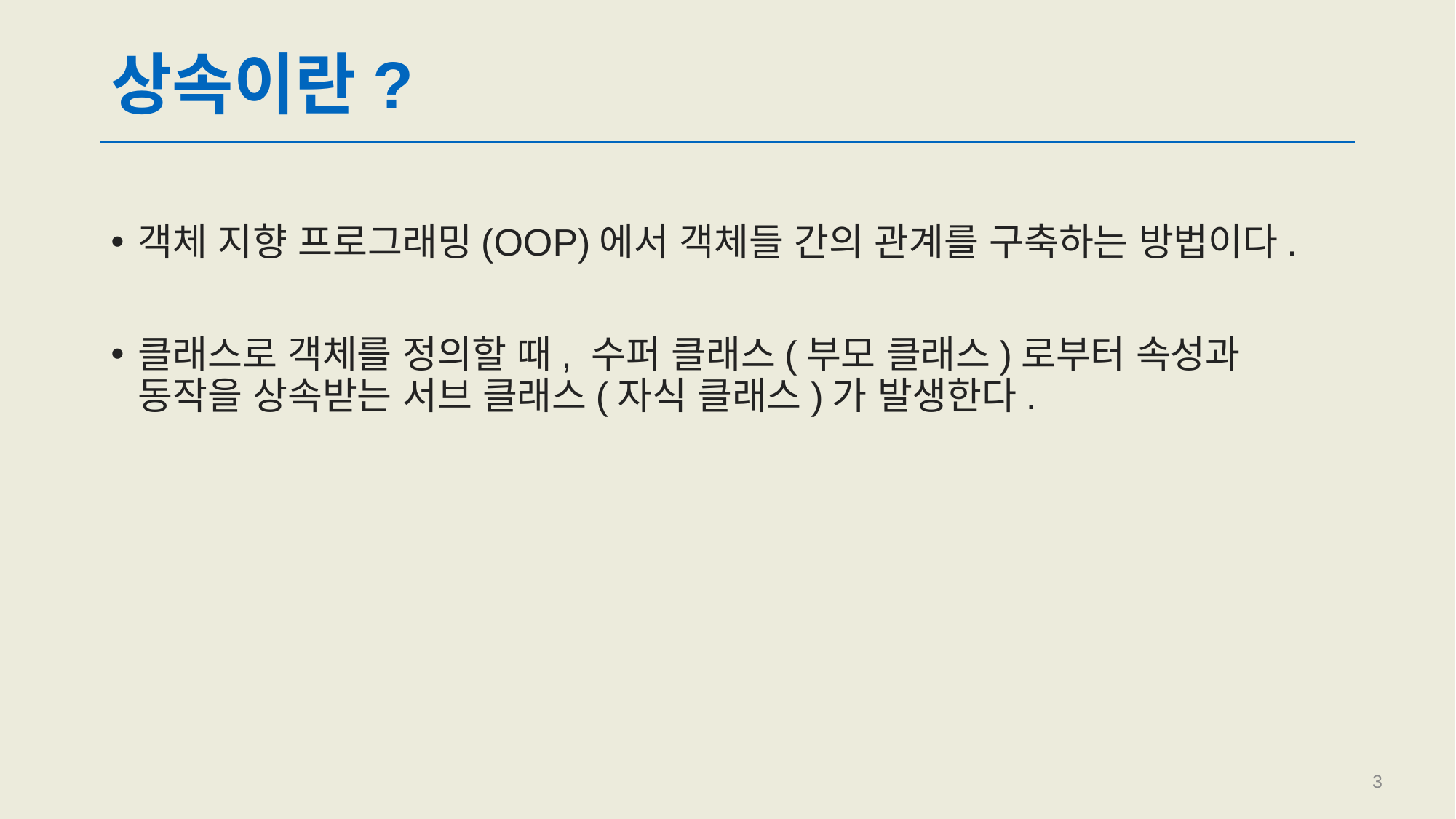

# 상속이란?
객체 지향 프로그래밍(OOP)에서 객체들 간의 관계를 구축하는 방법이다.

클래스로 객체를 정의할 때, 수퍼 클래스(부모 클래스)로부터 속성과 동작을 상속받는 서브 클래스(자식 클래스)가 발생한다.
3